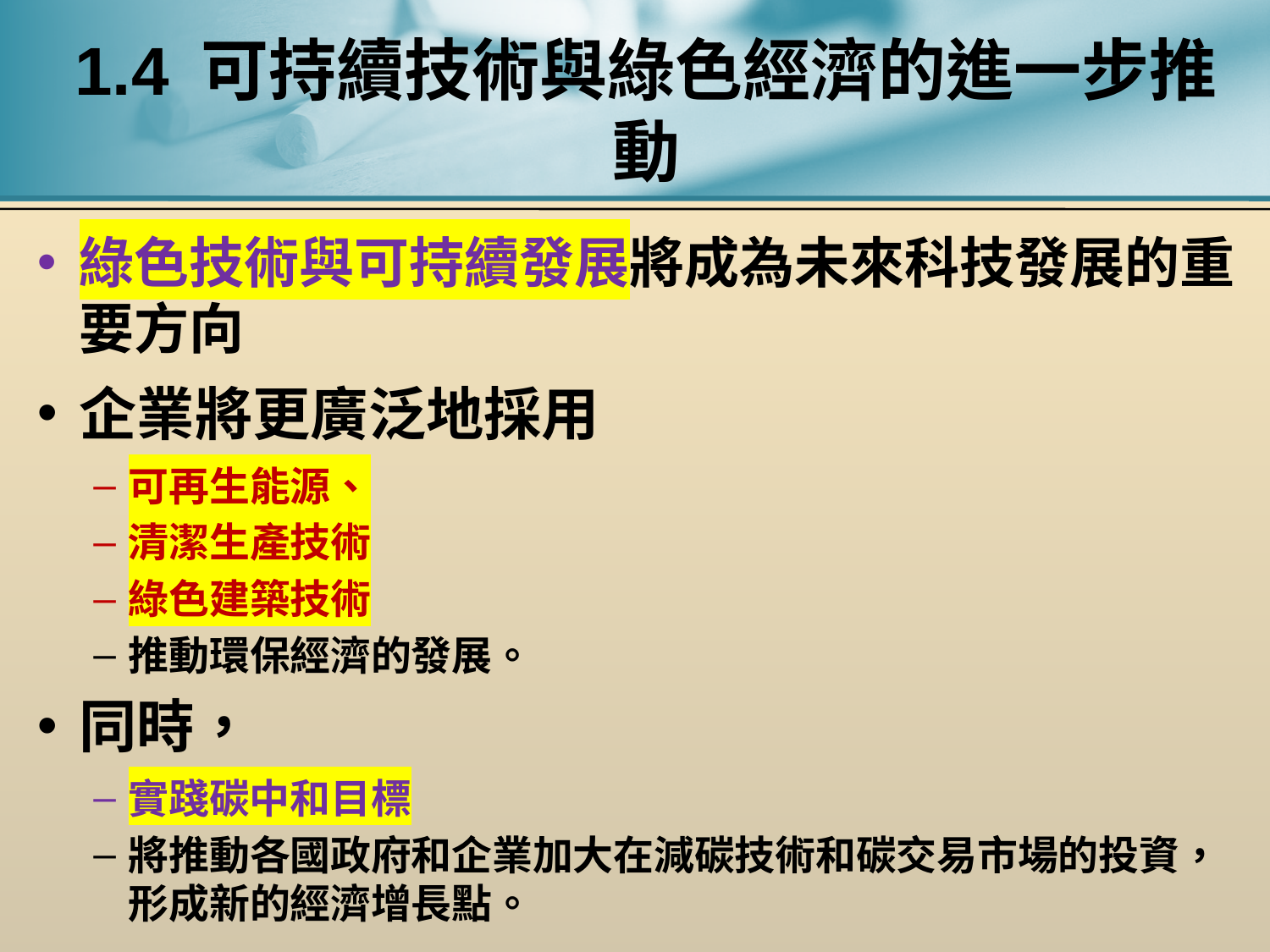

# 1.4 可持續技術與綠色經濟的進一步推動
綠色技術與可持續發展將成為未來科技發展的重要方向
企業將更廣泛地採用
可再生能源、
清潔生產技術
綠色建築技術
推動環保經濟的發展。
同時，
實踐碳中和目標
將推動各國政府和企業加大在減碳技術和碳交易市場的投資，形成新的經濟增長點。